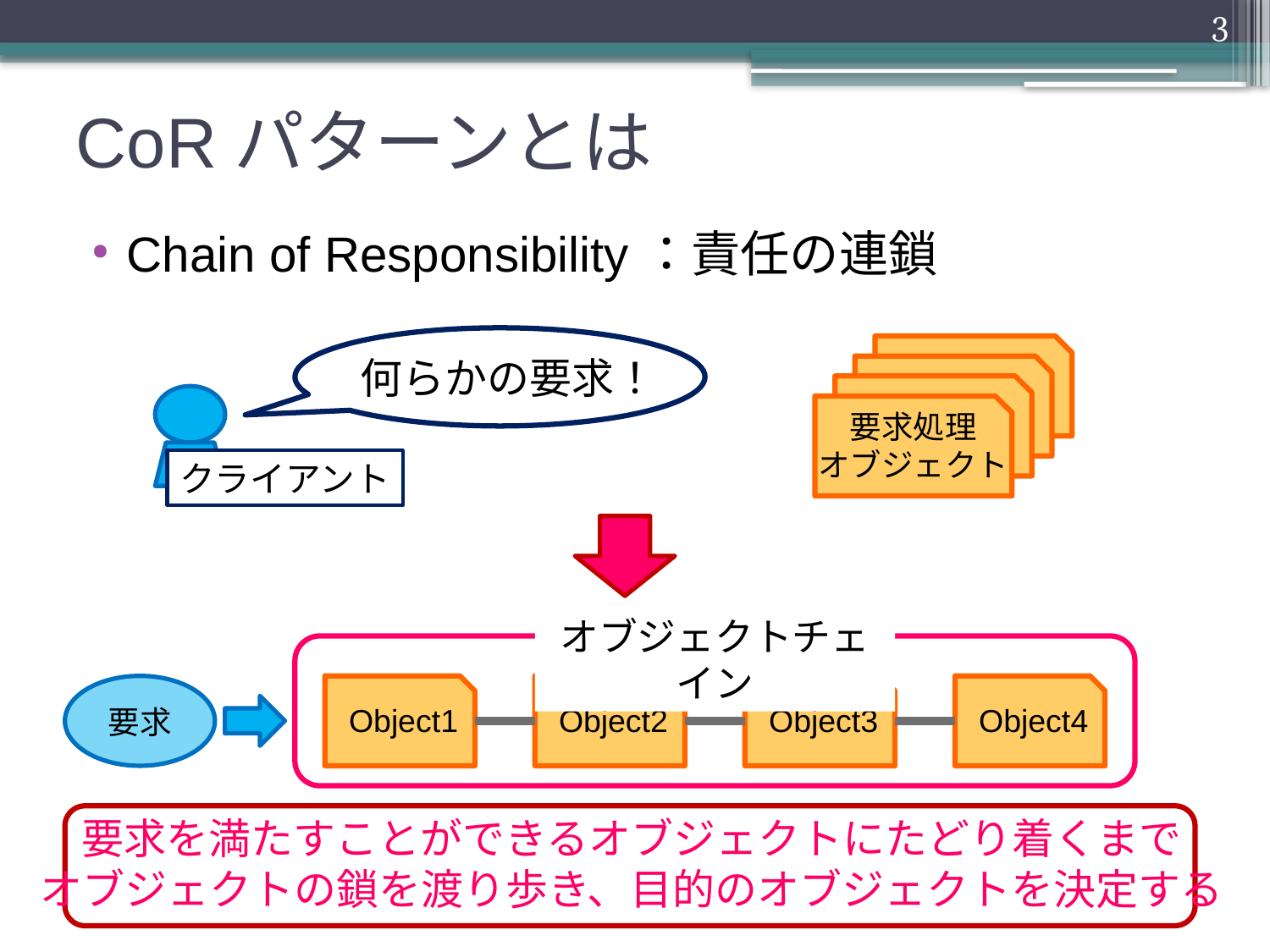

3
# CoRパターンとは
Chain of Responsibility：責任の連鎖

何らかの要求！

クライアント

要求処理
オブジェクト

オブジェクトチェイン

Object1

Object2

Object3

Object4

要求

要求を満たすことができるオブジェクトにたどり着くまで
オブジェクトの鎖を渡り歩き、目的のオブジェクトを決定する